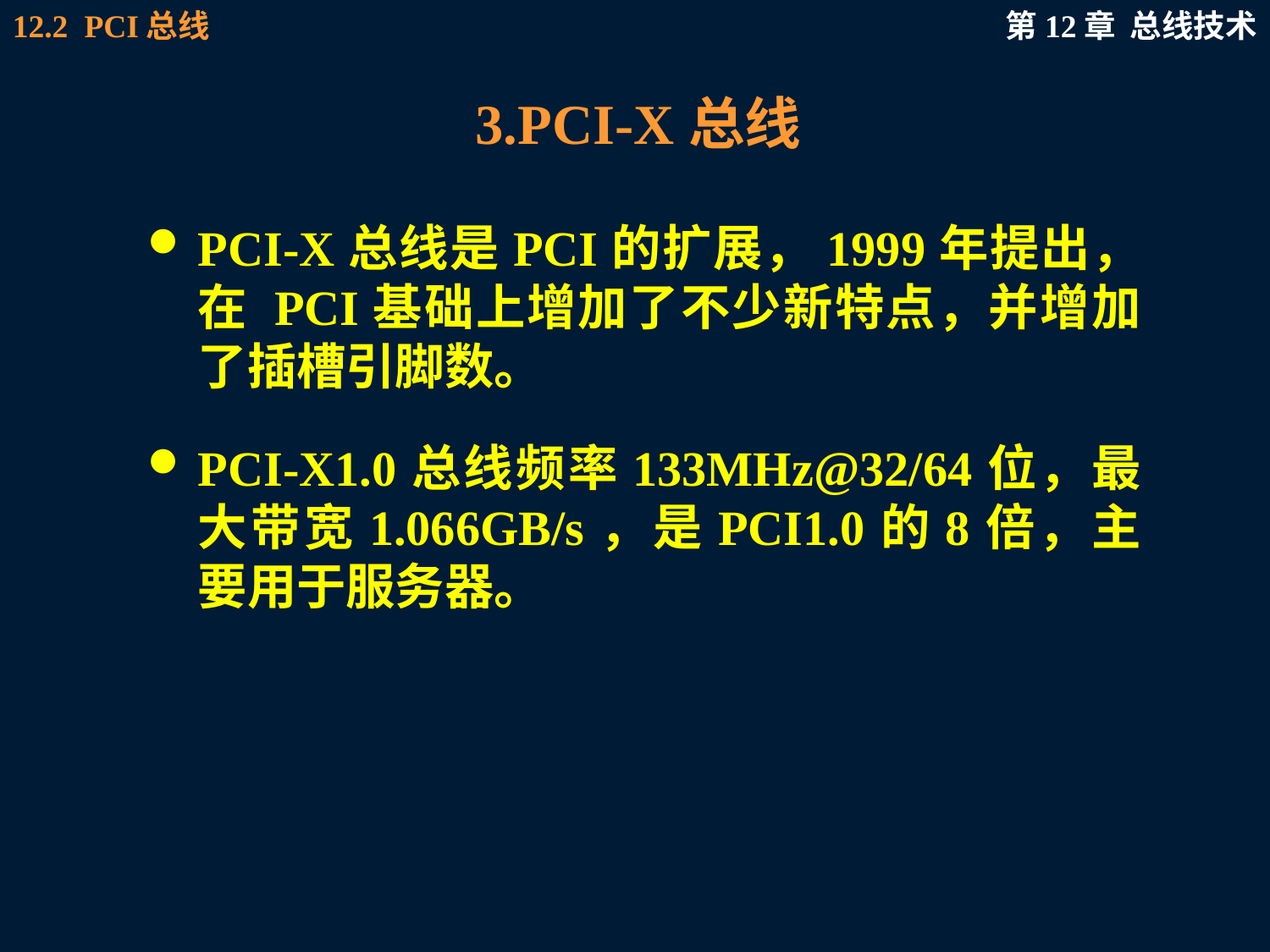

# 3.PCI-X总线
PCI-X总线是PCI的扩展，1999年提出，在 PCI基础上增加了不少新特点，并增加了插槽引脚数。
PCI-X1.0总线频率133MHz@32/64位，最大带宽1.066GB/s，是PCI1.0的8倍，主要用于服务器。